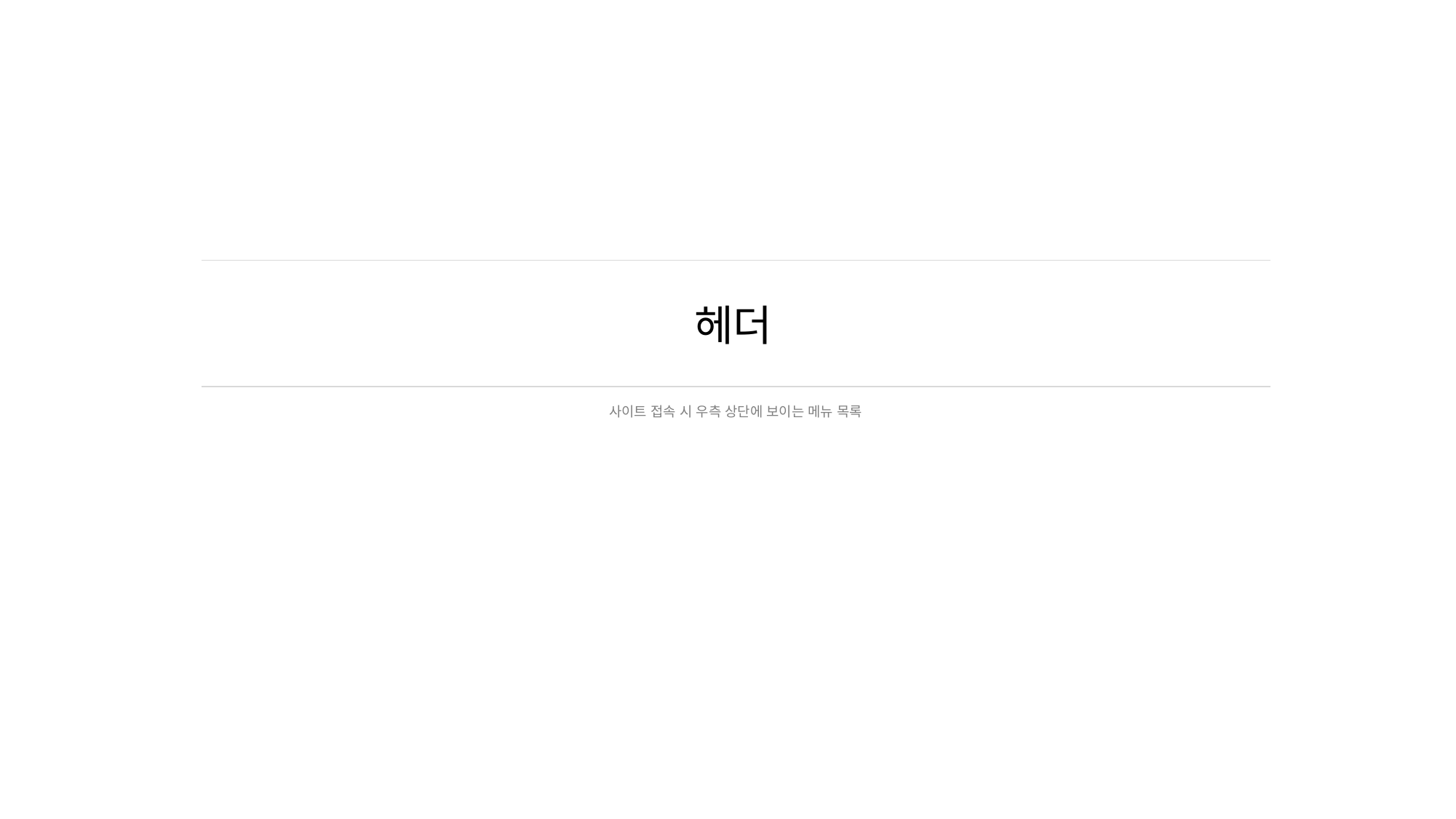

# 헤더
사이트 접속 시 우측 상단에 보이는 메뉴 목록